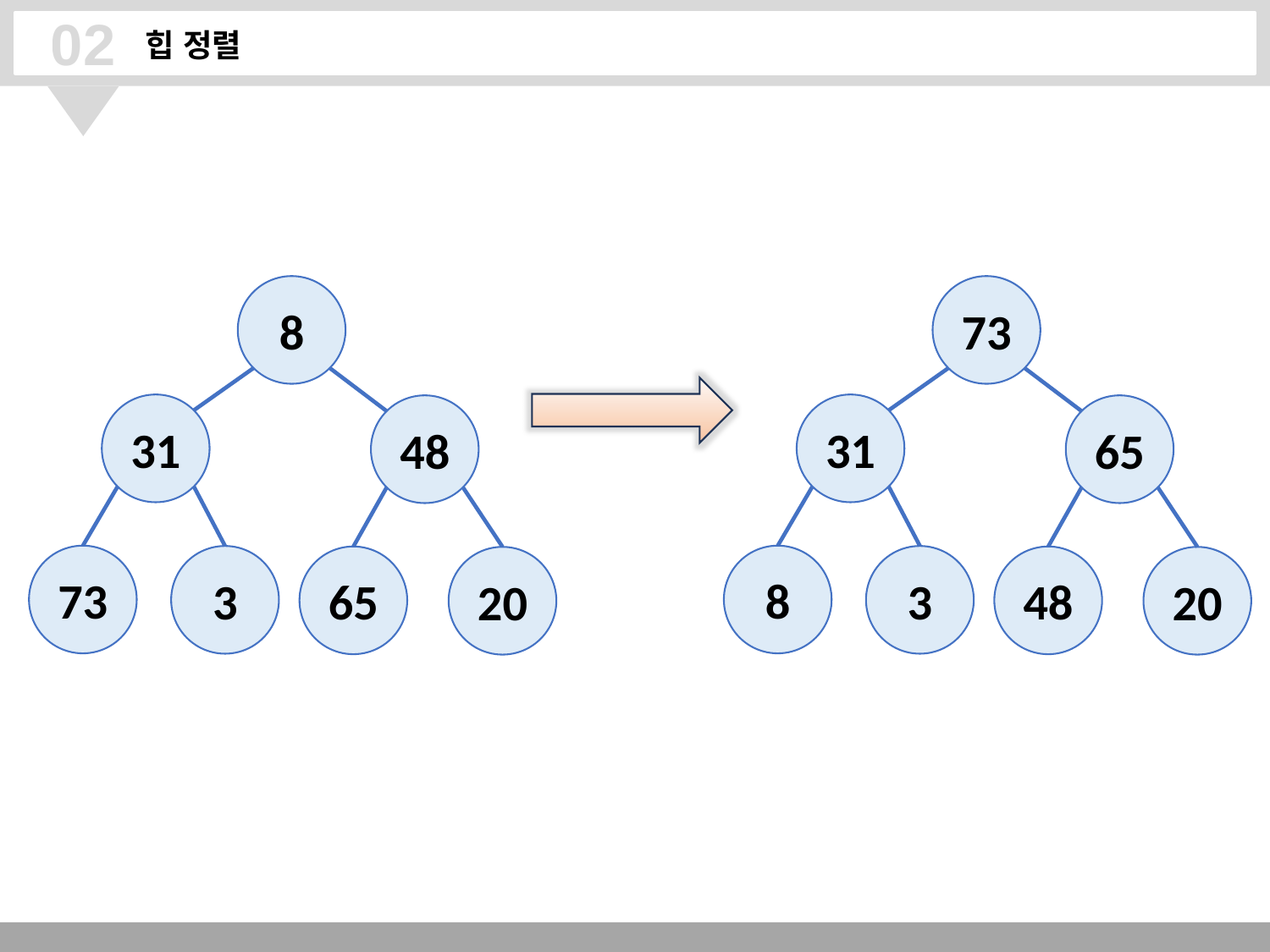

02

힙 정렬

8
73

31
31
48
65
73
8
3
3
65
48
20
20